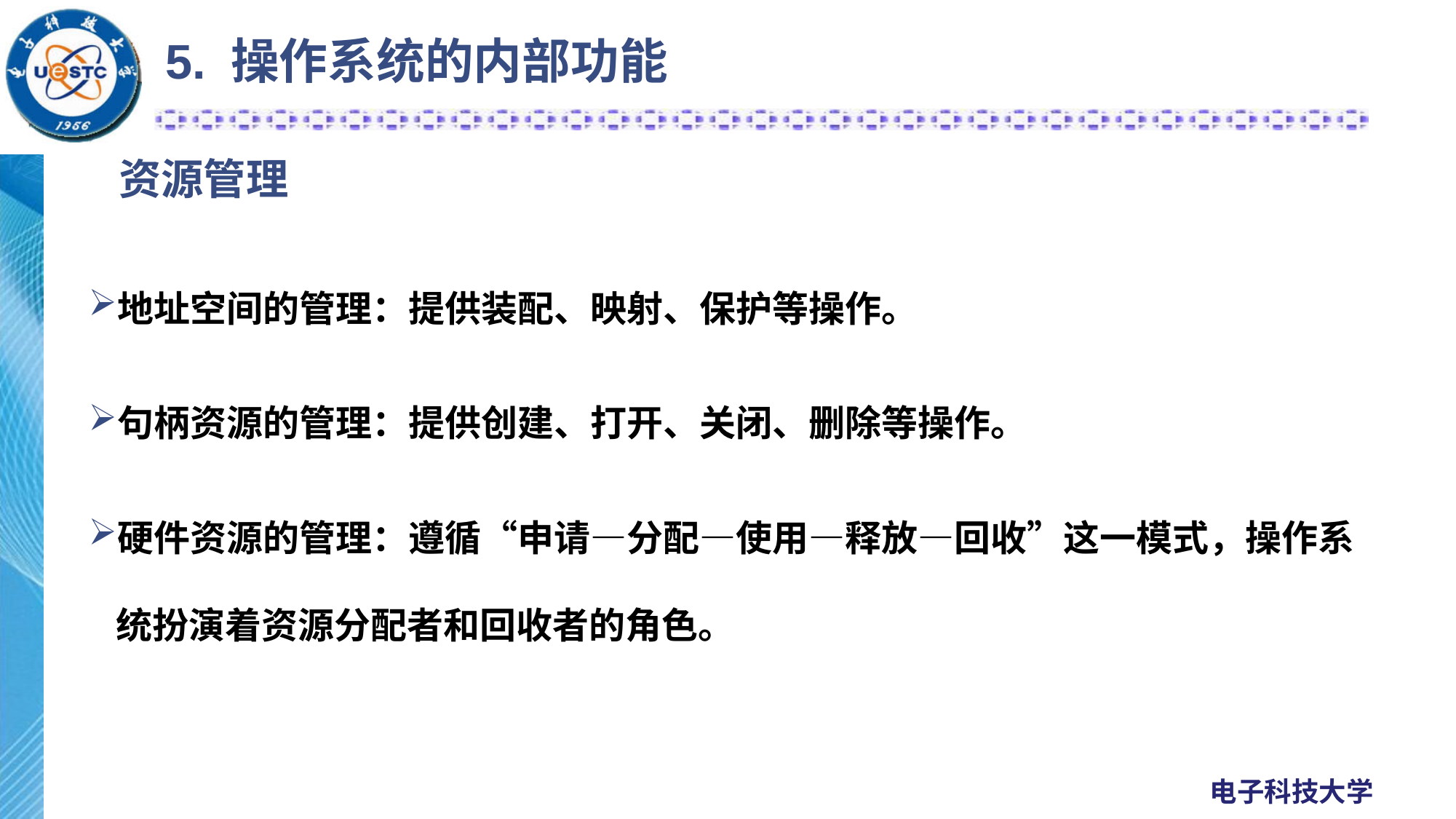

# 5. 操作系统的内部功能
资源管理
地址空间的管理：提供装配、映射、保护等操作。
句柄资源的管理：提供创建、打开、关闭、删除等操作。
硬件资源的管理：遵循“申请—分配—使用—释放—回收”这一模式，操作系统扮演着资源分配者和回收者的角色。